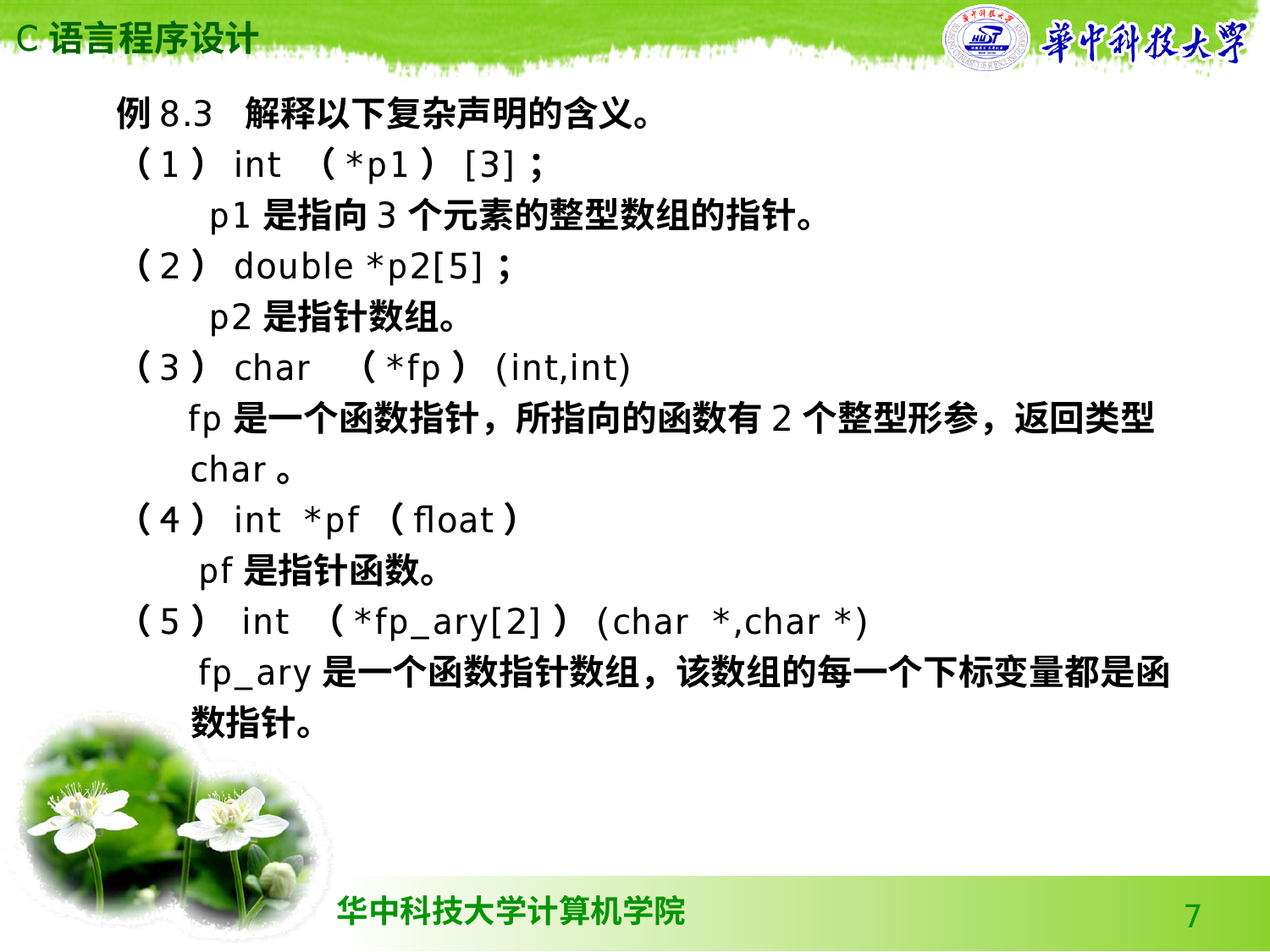

例8.3  解释以下复杂声明的含义。
（1）int （*p1）[3]；
         p1是指向3个元素的整型数组的指针。
（2）double *p2[5]；
         p2是指针数组。
（3）char  （*fp）(int,int)
       fp是一个函数指针，所指向的函数有2个整型形参，返回类型char。
（4）int  *pf（float）
        pf是指针函数。
（5） int （*fp_ary[2]）(char  *,char *)
        fp_ary是一个函数指针数组，该数组的每一个下标变量都是函数指针。

7